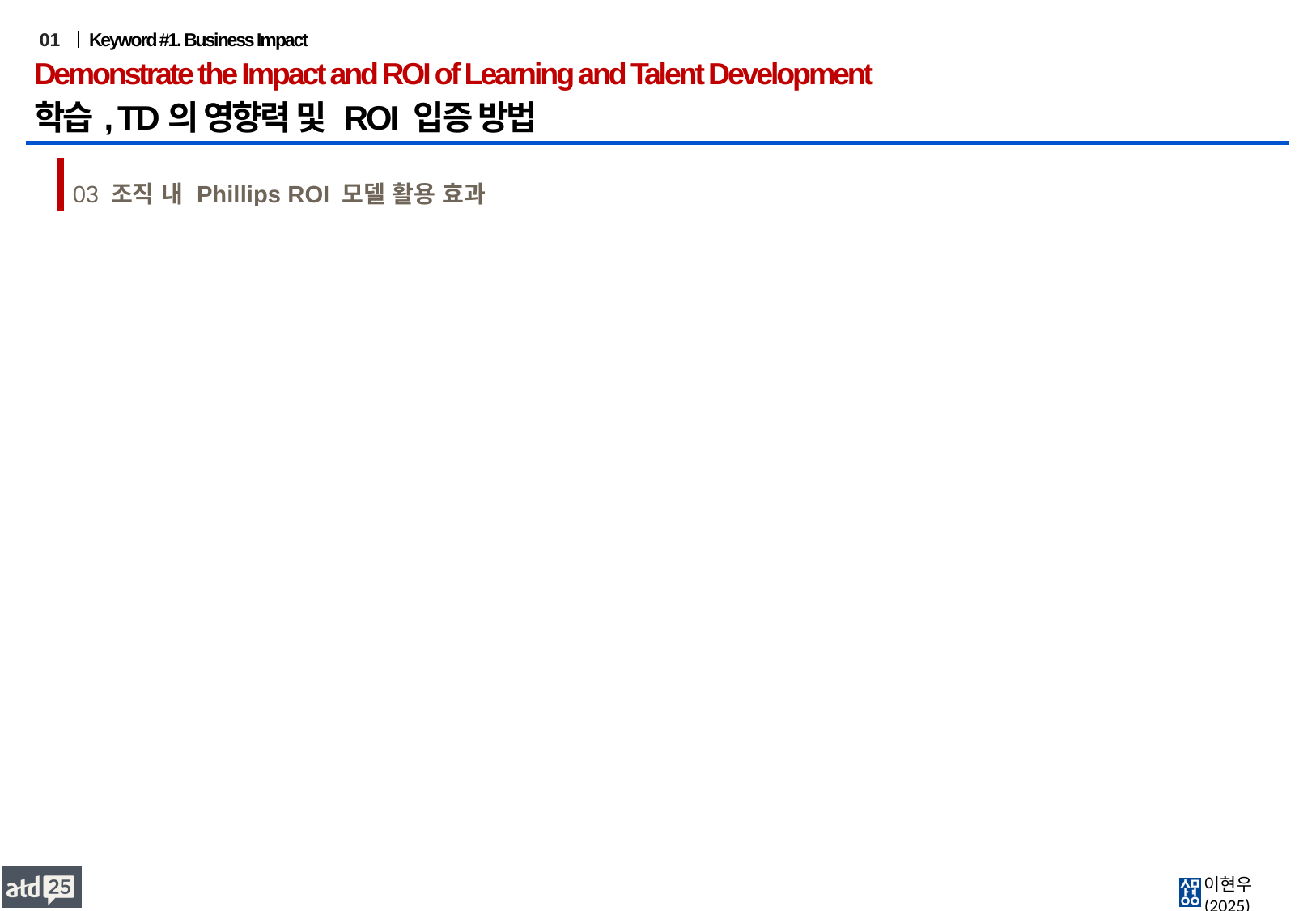

01
Keyword #1. Business Impact
Demonstrate the Impact and ROI of Learning and Talent Development
학습, TD의 영향력 및 ROI 입증 방법
| 03 조직 내 Phillips ROI 모델 활용 효과 |
| --- |